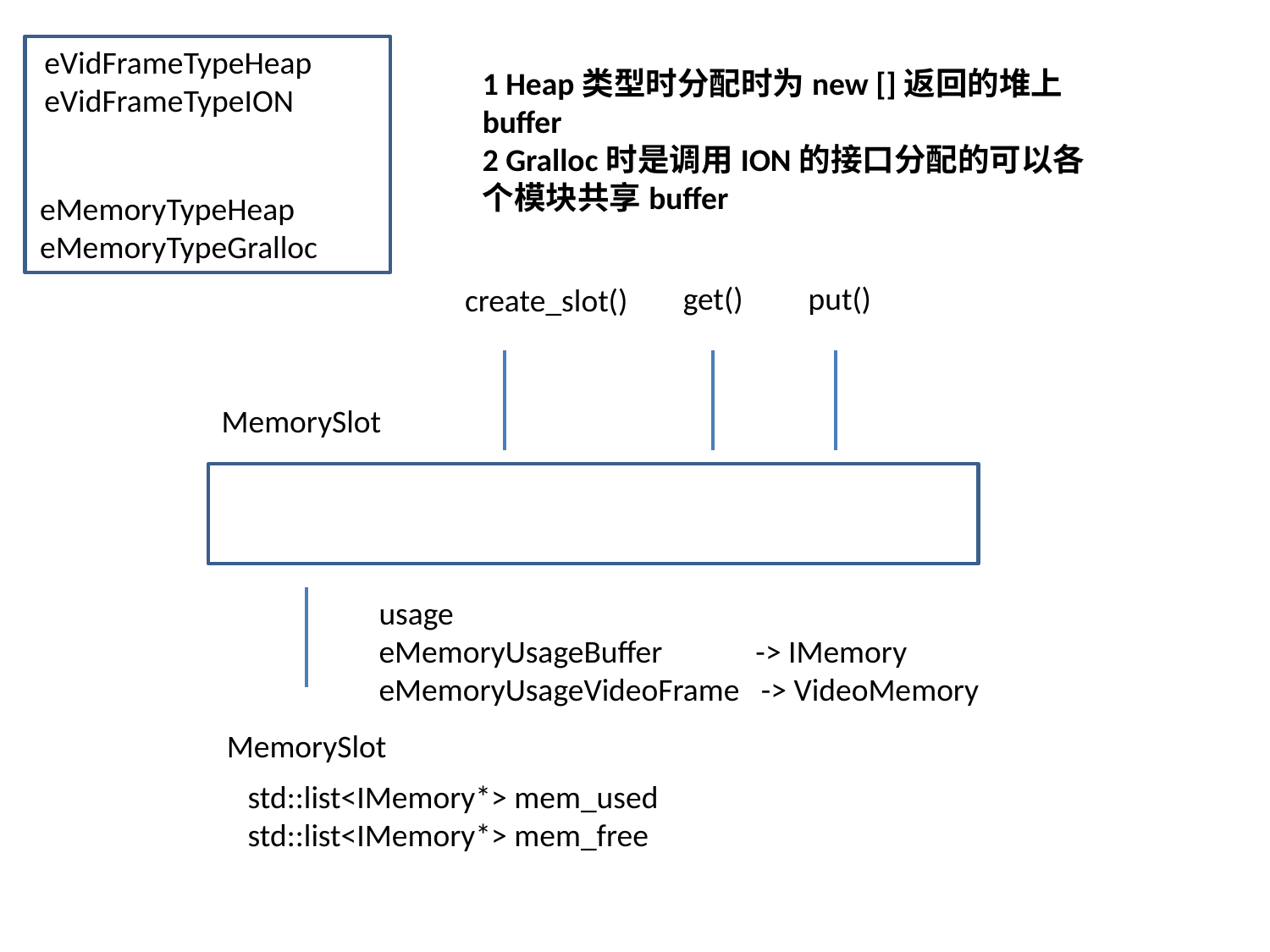

eVidFrameTypeHeap
eVidFrameTypeION
1 Heap类型时分配时为new []返回的堆上buffer
2 Gralloc时是调用ION的接口分配的可以各个模块共享buffer
eMemoryTypeHeap
eMemoryTypeGralloc
put()
get()
create_slot()
MemorySlot

usage
eMemoryUsageBuffer             -> IMemory
eMemoryUsageVideoFrame   -> VideoMemory
MemorySlot
std::list<IMemory*> mem_used
std::list<IMemory*> mem_free